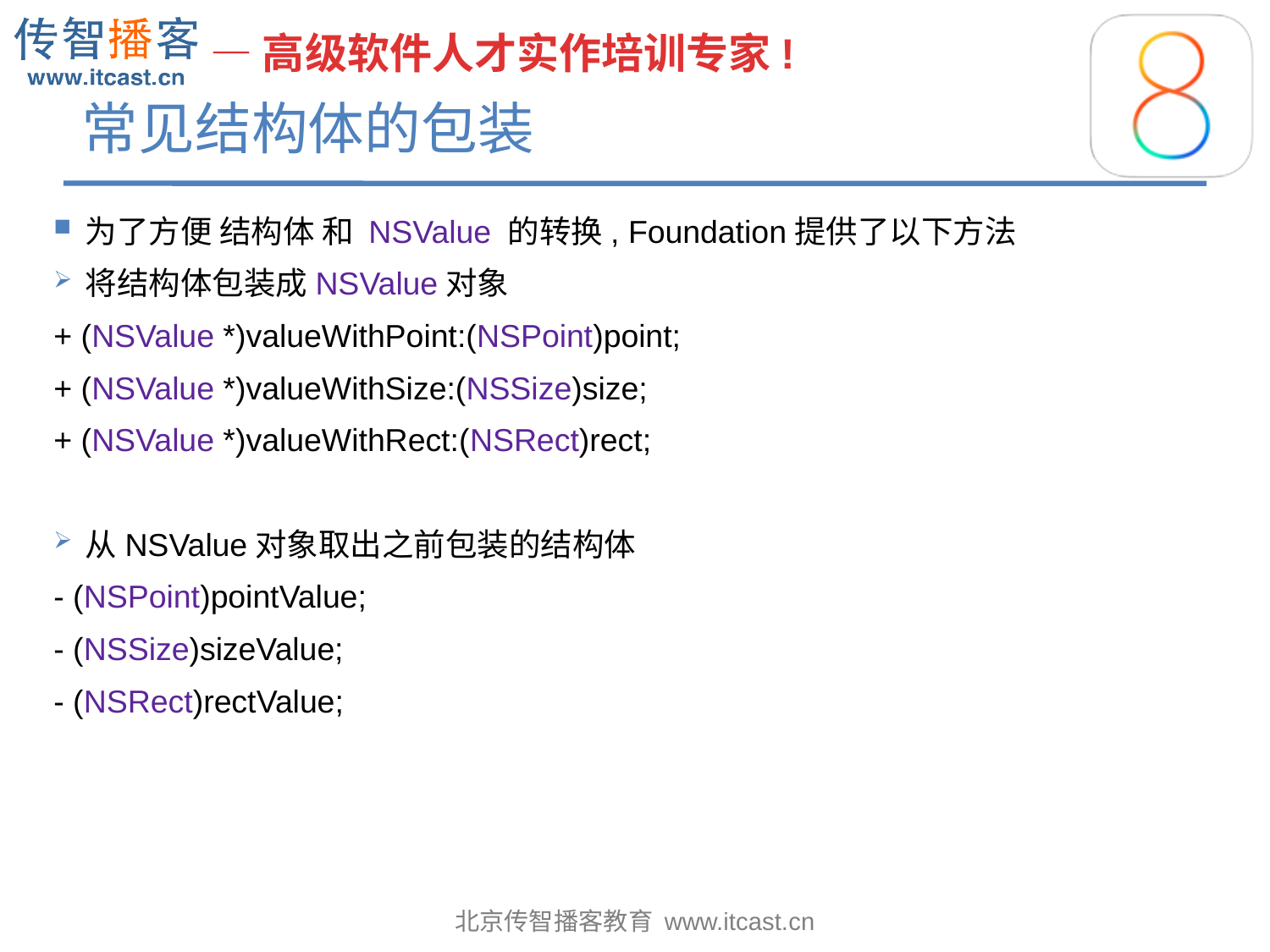

# 常见结构体的包装
为了方便 结构体 和 NSValue 的转换, Foundation提供了以下方法
将结构体包装成NSValue对象
+ (NSValue *)valueWithPoint:(NSPoint)point;
+ (NSValue *)valueWithSize:(NSSize)size;
+ (NSValue *)valueWithRect:(NSRect)rect;

从NSValue对象取出之前包装的结构体
- (NSPoint)pointValue;
- (NSSize)sizeValue;
- (NSRect)rectValue;